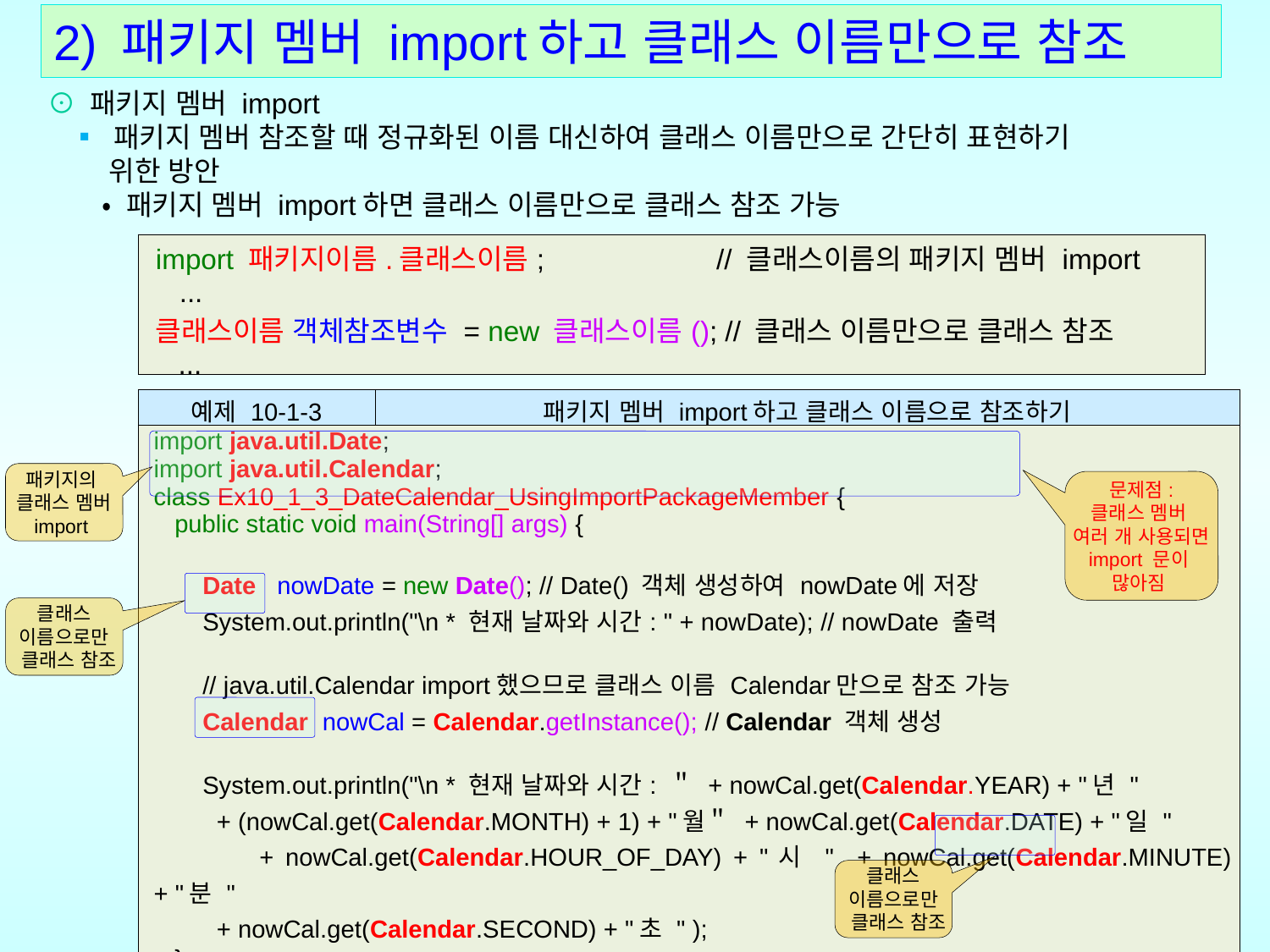

# 2) 패키지 멤버 import하고 클래스 이름만으로 참조
⊙ 패키지 멤버 import
   ▪ 패키지 멤버 참조할 때 정규화된 이름 대신하여 클래스 이름만으로 간단히 표현하기
       위한 방안
       • 패키지 멤버 import하면 클래스 이름만으로 클래스 참조 가능
| import 패키지이름.클래스이름; // 클래스이름의 패키지 멤버 import ... 클래스이름 객체참조변수 = new 클래스이름(); // 클래스 이름만으로 클래스 참조 ... |
| --- |
| 예제 10-1-3 | 패키지 멤버 import하고 클래스 이름으로 참조하기 |
| --- | --- |
| import java.util.Date; import java.util.Calendar; class Ex10\_1\_3\_DateCalendar\_UsingImportPackageMember { public static void main(String[] args) { Date nowDate = new Date(); // Date() 객체 생성하여 nowDate에 저장 System.out.println("\n \* 현재 날짜와 시간: " + nowDate); // nowDate 출력 // java.util.Calendar import했으므로 클래스 이름 Calendar만으로 참조 가능 Calendar nowCal = Calendar.getInstance(); // Calendar 객체 생성 System.out.println("\n \* 현재 날짜와 시간: ＂ + nowCal.get(Calendar.YEAR) + "년 " + (nowCal.get(Calendar.MONTH) + 1) + "월＂ + nowCal.get(Calendar.DATE) + "일 " + nowCal.get(Calendar.HOUR\_OF\_DAY) + "시 " + nowCal.get(Calendar.MINUTE) + "분 " + nowCal.get(Calendar.SECOND) + "초 " ); } } |  |

패키지의
클래스 멤버
import
문제점:
클래스 멤버
여러 개 사용되면 import 문이
많아짐

클래스 이름으로만
 클래스 참조

클래스 이름으로만
 클래스 참조